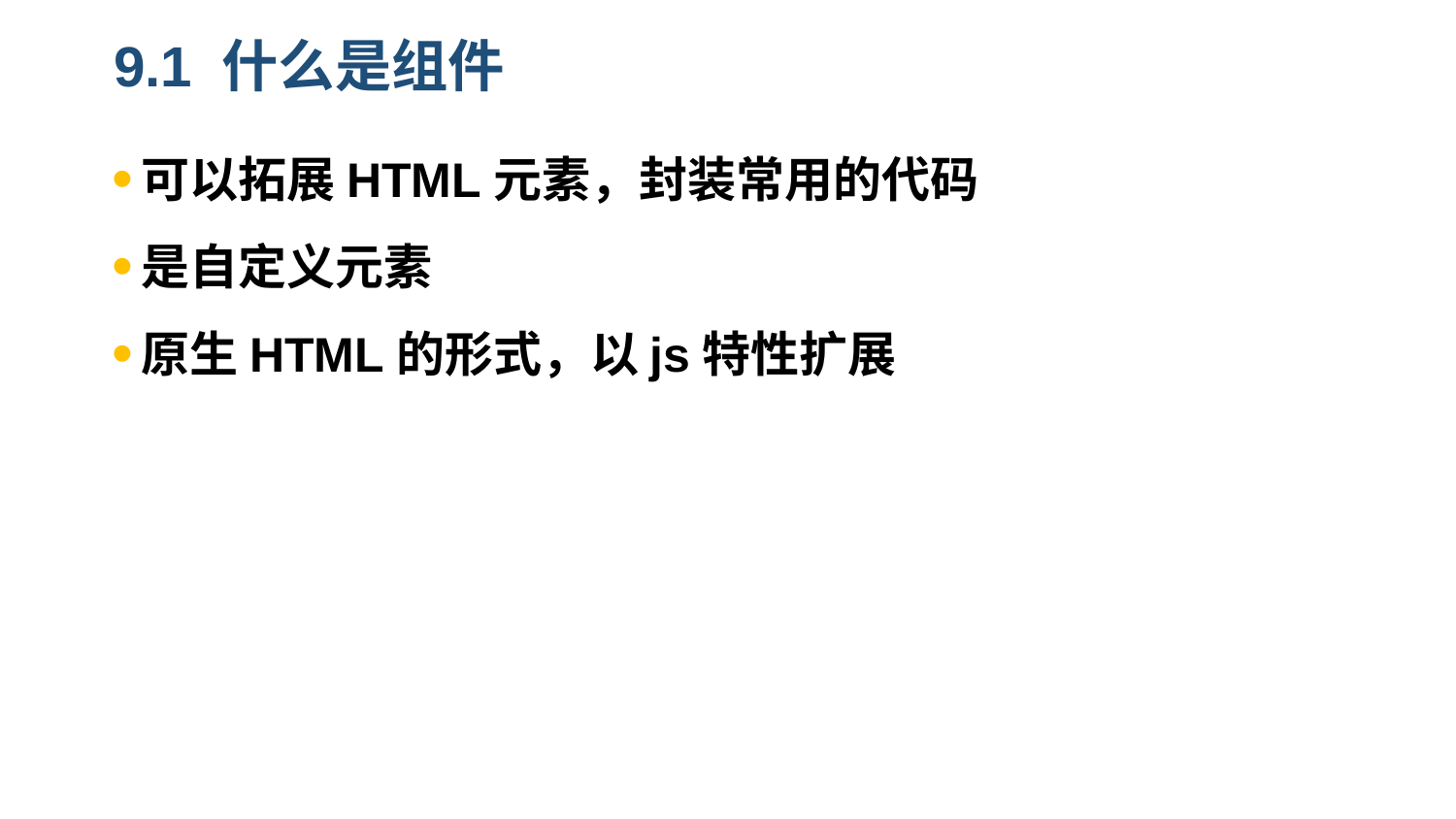

# 9.1 什么是组件
可以拓展HTML元素，封装常用的代码
是自定义元素
原生HTML的形式，以js特性扩展
75